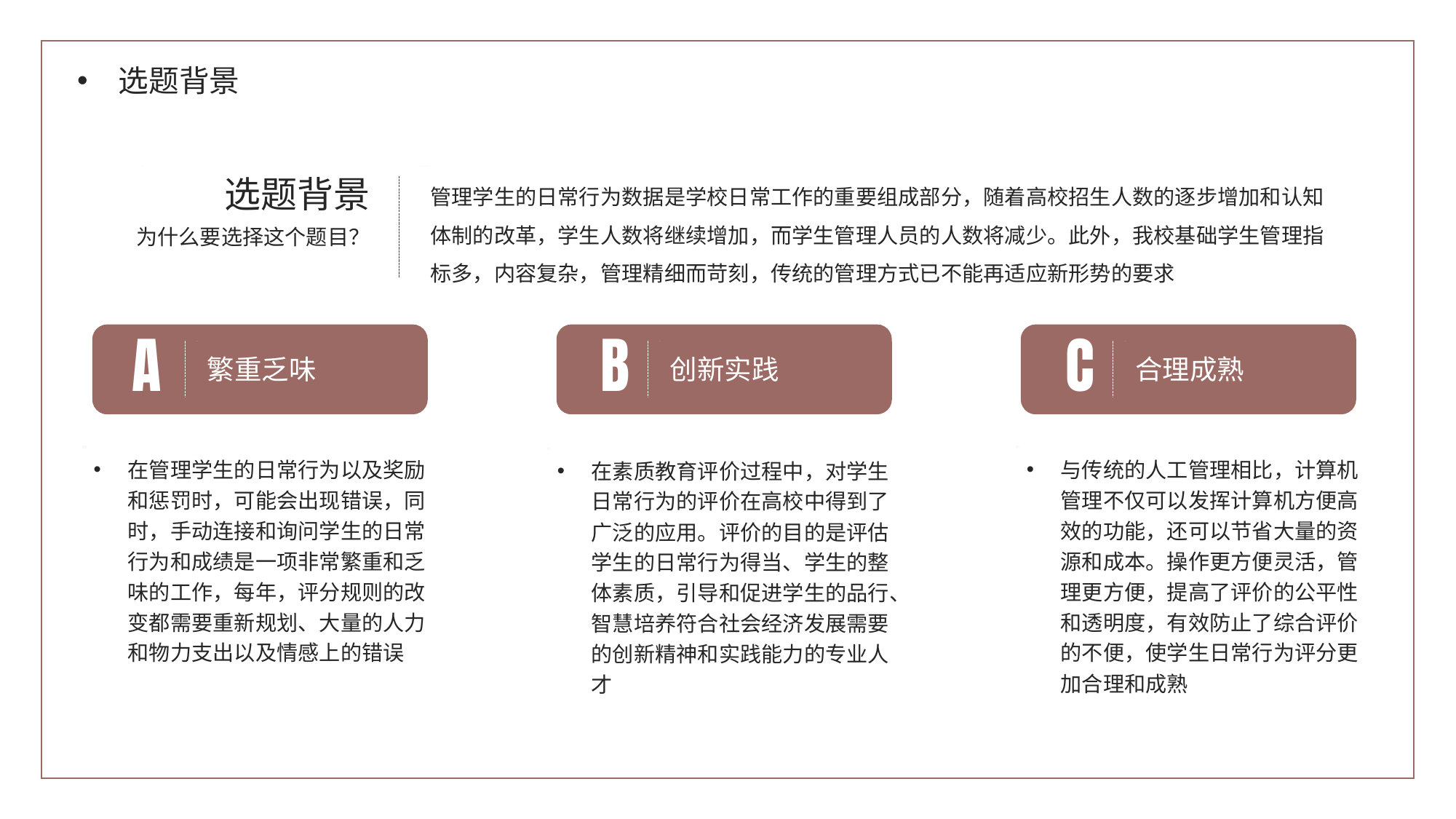

选题背景
选题背景
管理学生的日常行为数据是学校日常工作的重要组成部分，随着高校招生人数的逐步增加和认知体制的改革，学生人数将继续增加，而学生管理人员的人数将减少。此外，我校基础学生管理指标多，内容复杂，管理精细而苛刻，传统的管理方式已不能再适应新形势的要求
为什么要选择这个题目？
A
B
C

繁重乏味
创新实践
合理成熟
在管理学生的日常行为以及奖励和惩罚时，可能会出现错误，同时，手动连接和询问学生的日常行为和成绩是一项非常繁重和乏味的工作，每年，评分规则的改变都需要重新规划、大量的人力和物力支出以及情感上的错误
与传统的人工管理相比，计算机管理不仅可以发挥计算机方便高效的功能，还可以节省大量的资源和成本。操作更方便灵活，管理更方便，提高了评价的公平性和透明度，有效防止了综合评价的不便，使学生日常行为评分更加合理和成熟
在素质教育评价过程中，对学生日常行为的评价在高校中得到了广泛的应用。评价的目的是评估学生的日常行为得当、学生的整体素质，引导和促进学生的品行、智慧培养符合社会经济发展需要的创新精神和实践能力的专业人才